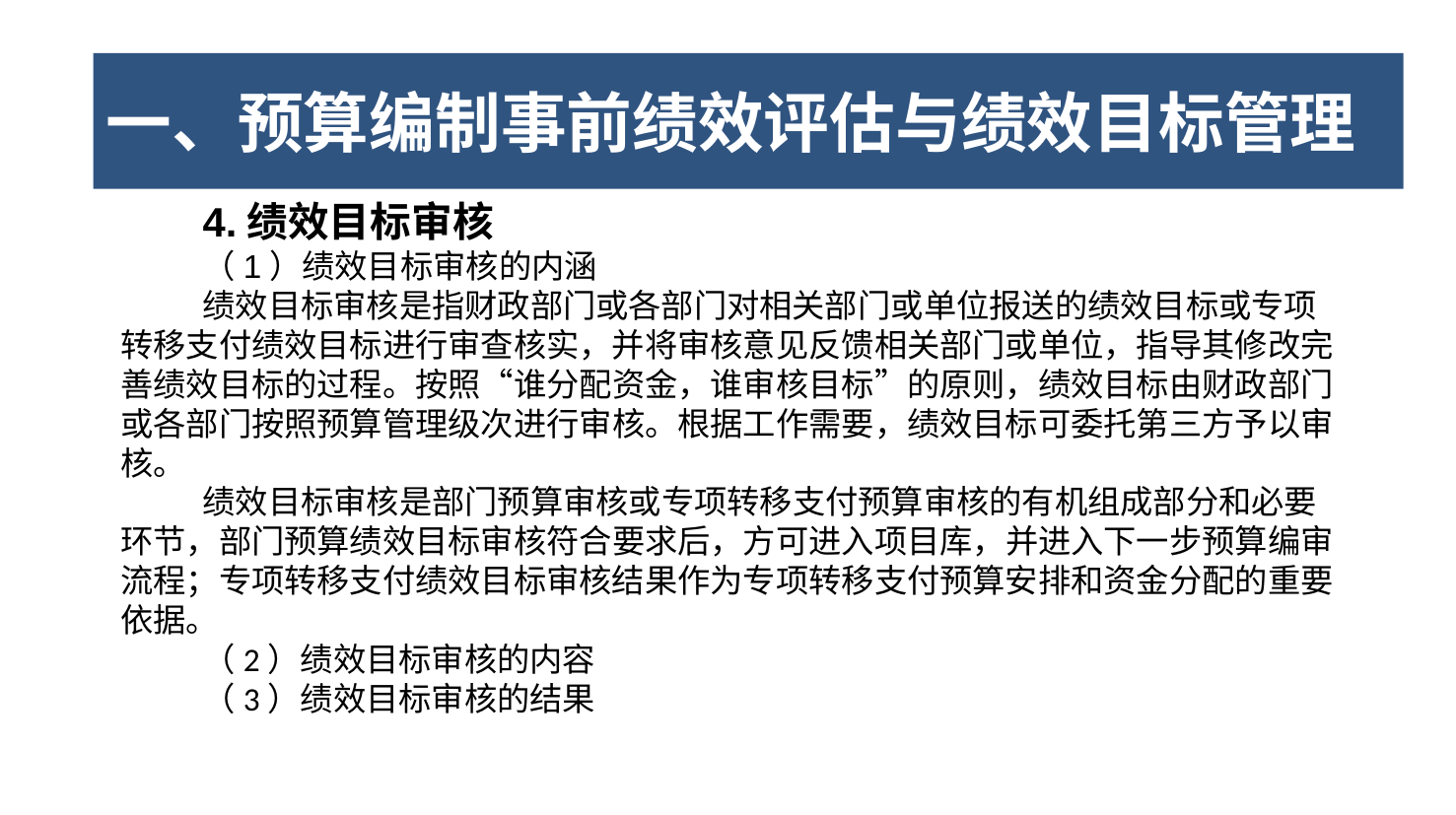

三、部门预算编制的绩效目标管理
一、预算编制事前绩效评估与绩效目标管理
4.绩效目标审核
（1）绩效目标审核的内涵
绩效目标审核是指财政部门或各部门对相关部门或单位报送的绩效目标或专项转移支付绩效目标进行审查核实，并将审核意见反馈相关部门或单位，指导其修改完善绩效目标的过程。按照“谁分配资金，谁审核目标”的原则，绩效目标由财政部门或各部门按照预算管理级次进行审核。根据工作需要，绩效目标可委托第三方予以审核。
绩效目标审核是部门预算审核或专项转移支付预算审核的有机组成部分和必要环节，部门预算绩效目标审核符合要求后，方可进入项目库，并进入下一步预算编审流程；专项转移支付绩效目标审核结果作为专项转移支付预算安排和资金分配的重要依据。
（2）绩效目标审核的内容
（3）绩效目标审核的结果